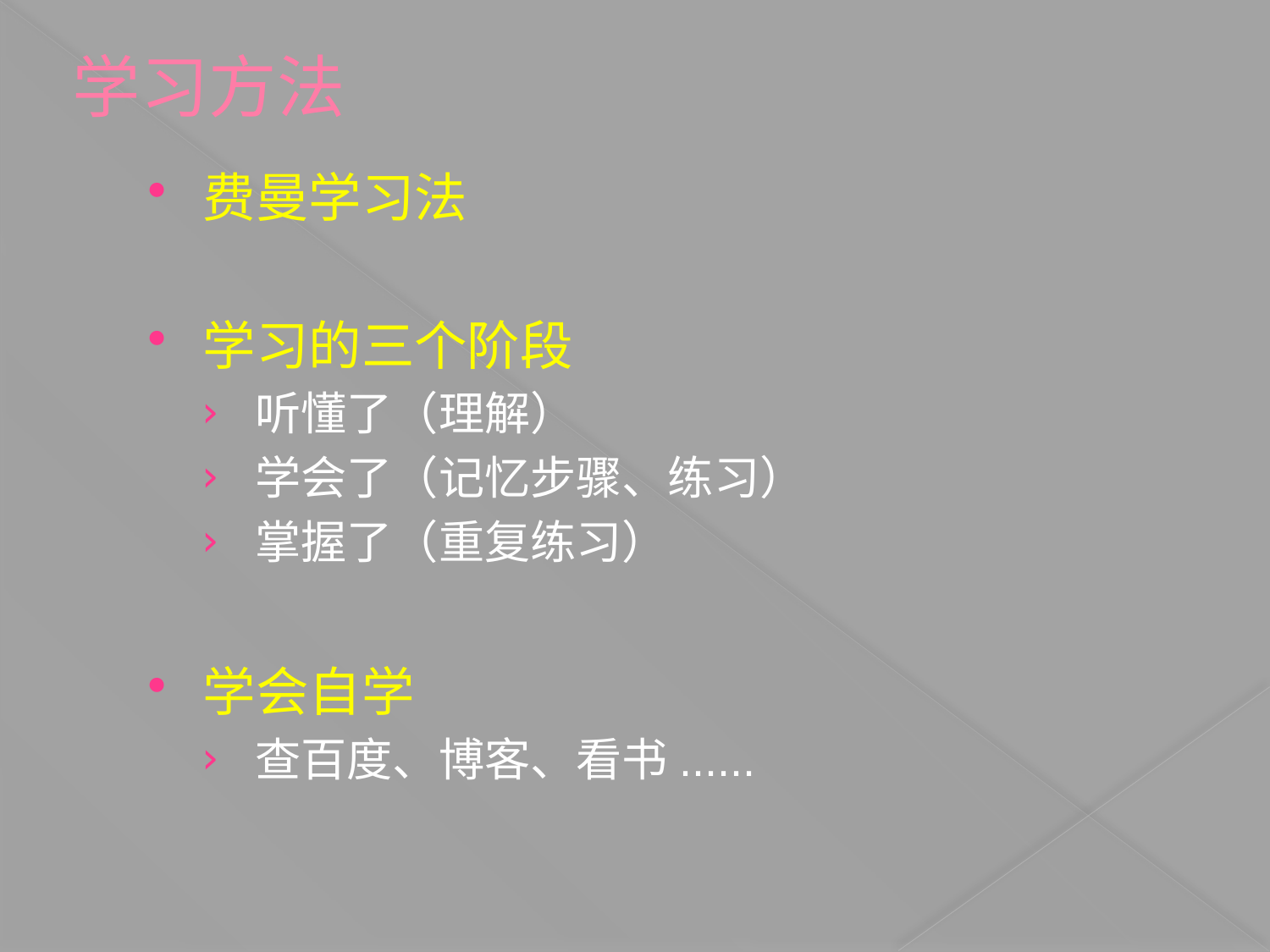

学习方法
# 费曼学习法

学习的三个阶段
听懂了（理解）
学会了（记忆步骤、练习）
掌握了（重复练习）

学会自学
查百度、博客、看书......